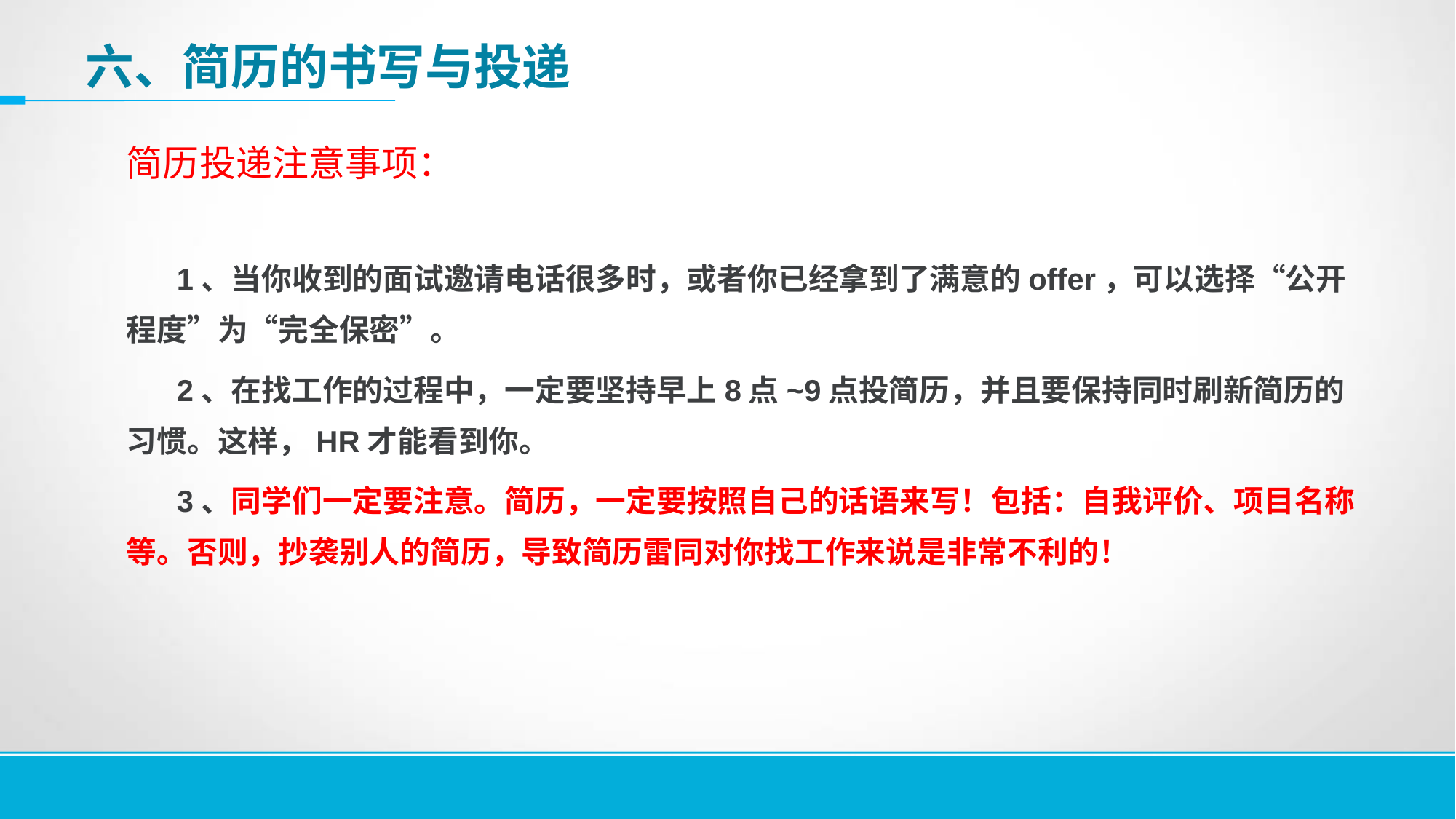

# 六、简历的书写与投递
简历投递注意事项：

      1、当你收到的面试邀请电话很多时，或者你已经拿到了满意的offer，可以选择“公开程度”为“完全保密”。
      2、在找工作的过程中，一定要坚持早上8点~9点投简历，并且要保持同时刷新简历的习惯。这样，HR才能看到你。
      3、同学们一定要注意。简历，一定要按照自己的话语来写！包括：自我评价、项目名称等。否则，抄袭别人的简历，导致简历雷同对你找工作来说是非常不利的！